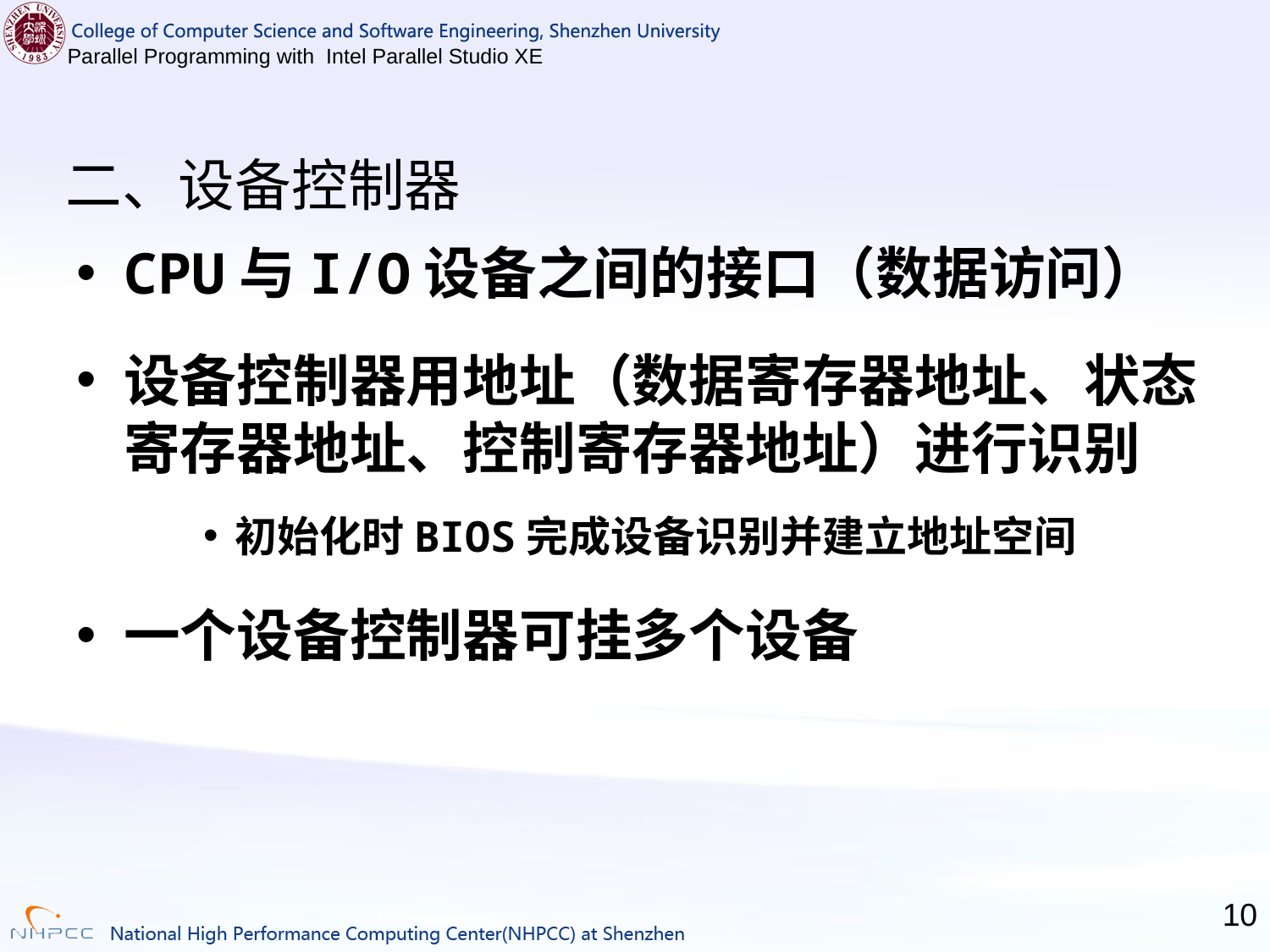

# 二、设备控制器
CPU与I/O设备之间的接口（数据访问）
设备控制器用地址（数据寄存器地址、状态寄存器地址、控制寄存器地址）进行识别
初始化时BIOS完成设备识别并建立地址空间
一个设备控制器可挂多个设备
10